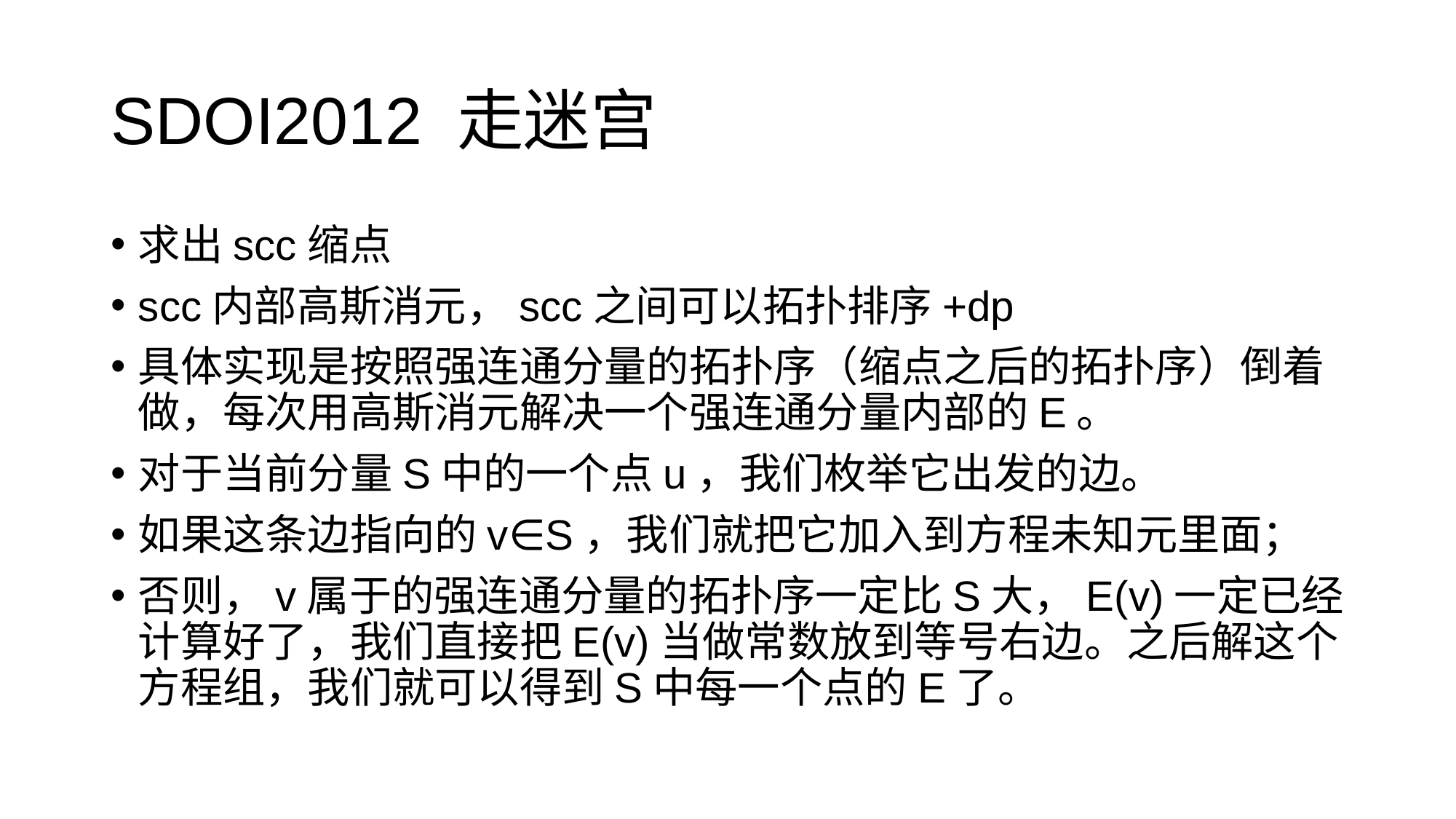

# SDOI2012 走迷宫
求出scc缩点
scc内部高斯消元，scc之间可以拓扑排序+dp
具体实现是按照强连通分量的拓扑序（缩点之后的拓扑序）倒着做，每次用高斯消元解决一个强连通分量内部的E。
对于当前分量S中的一个点u，我们枚举它出发的边。
如果这条边指向的v∈S，我们就把它加入到方程未知元里面；
否则，v属于的强连通分量的拓扑序一定比S大，E(v)一定已经计算好了，我们直接把E(v)当做常数放到等号右边。之后解这个方程组，我们就可以得到S中每一个点的E了。